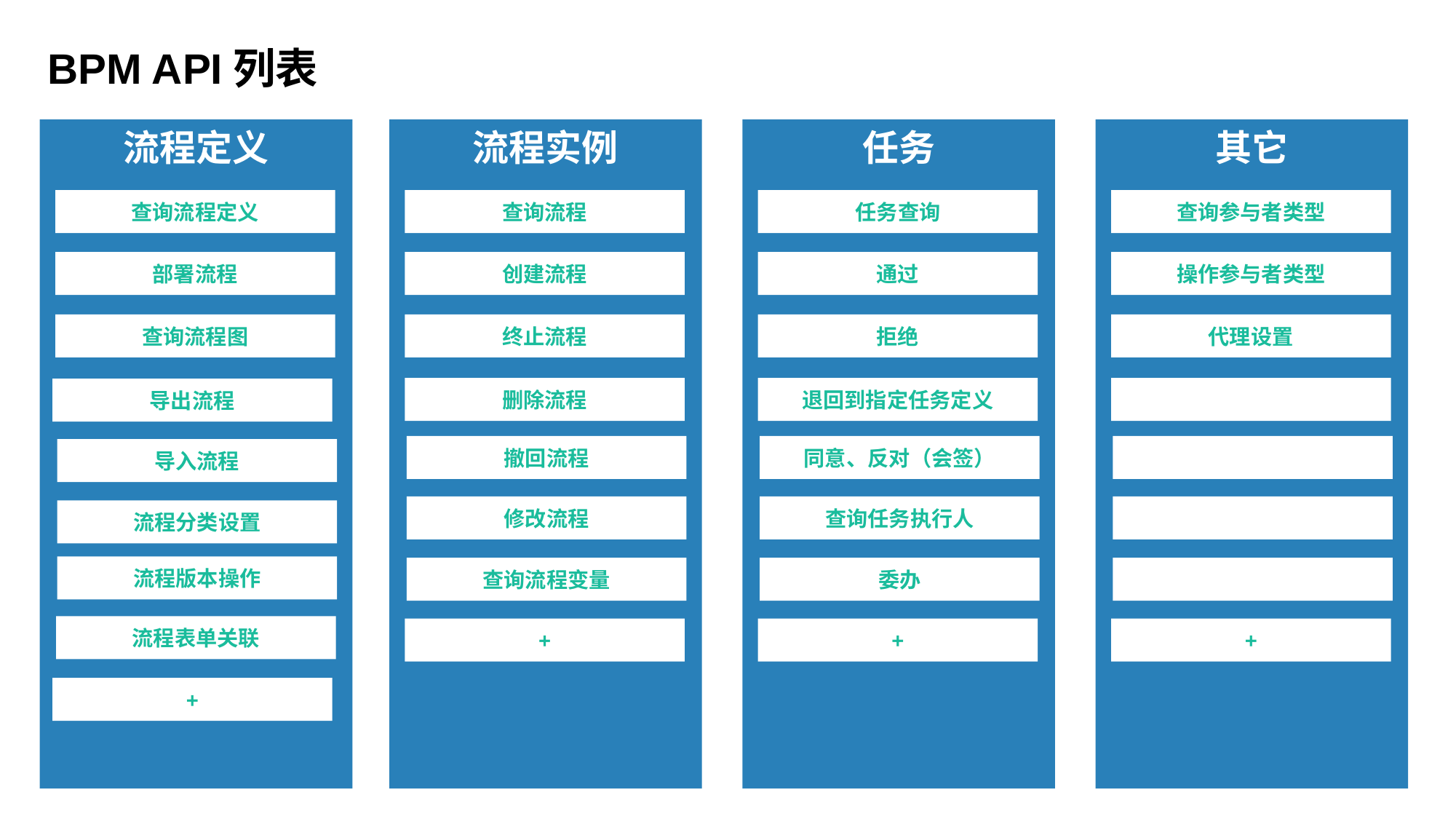

BPM API列表
流程定义
流程实例
任务
其它
查询流程定义
查询流程
任务查询
查询参与者类型
部署流程
创建流程
通过
操作参与者类型
查询流程图
终止流程
拒绝
代理设置
删除流程
退回到指定任务定义

导出流程
撤回流程
同意、反对（会签）

导入流程
修改流程
查询任务执行人

流程分类设置
流程版本操作
查询流程变量
委办

流程表单关联
+
+
+
+